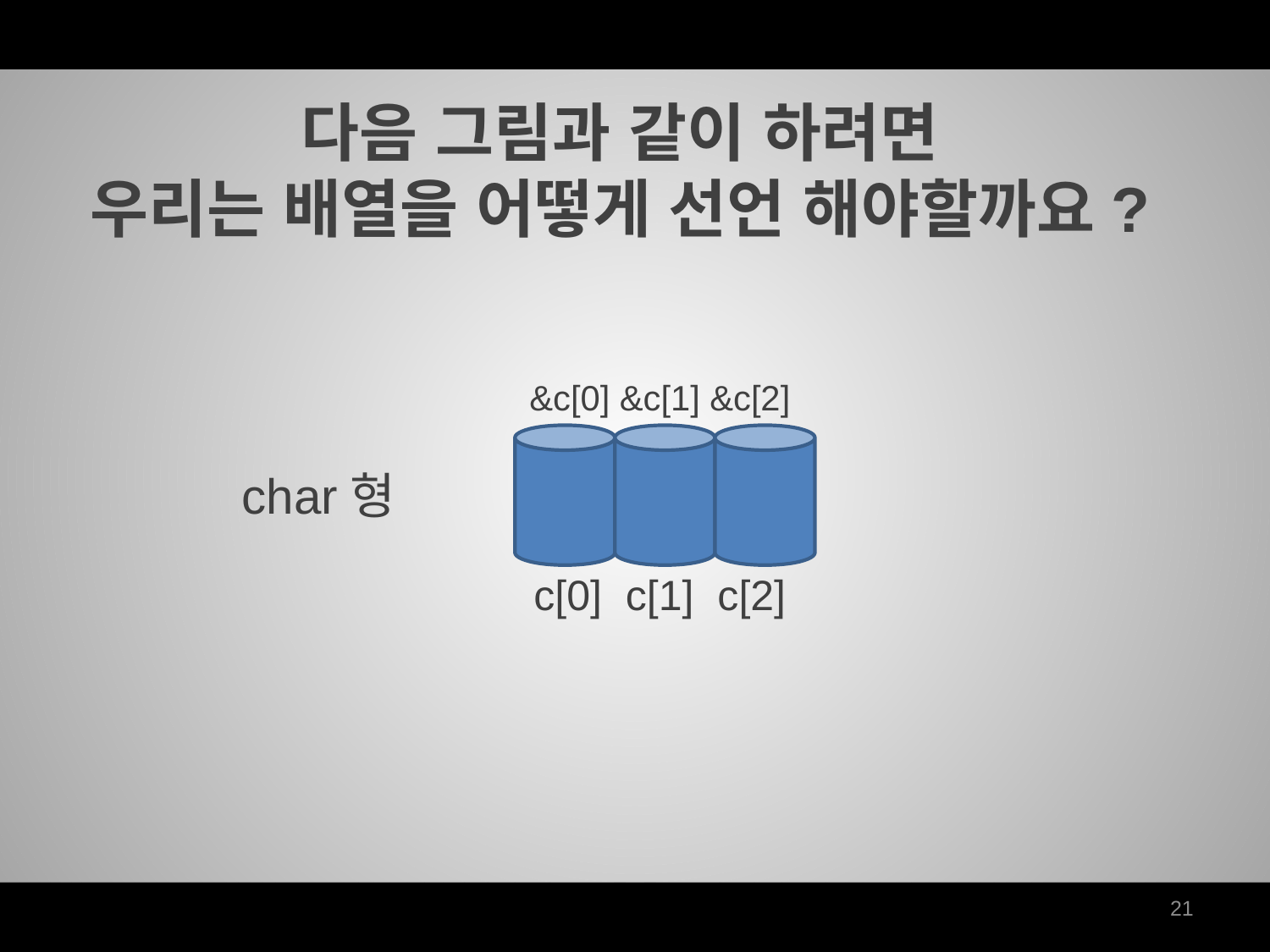

다음 그림과 같이 하려면
우리는 배열을 어떻게 선언 해야할까요?
&c[0] &c[1] &c[2]

char형
c[0]  c[1]  c[2]
21